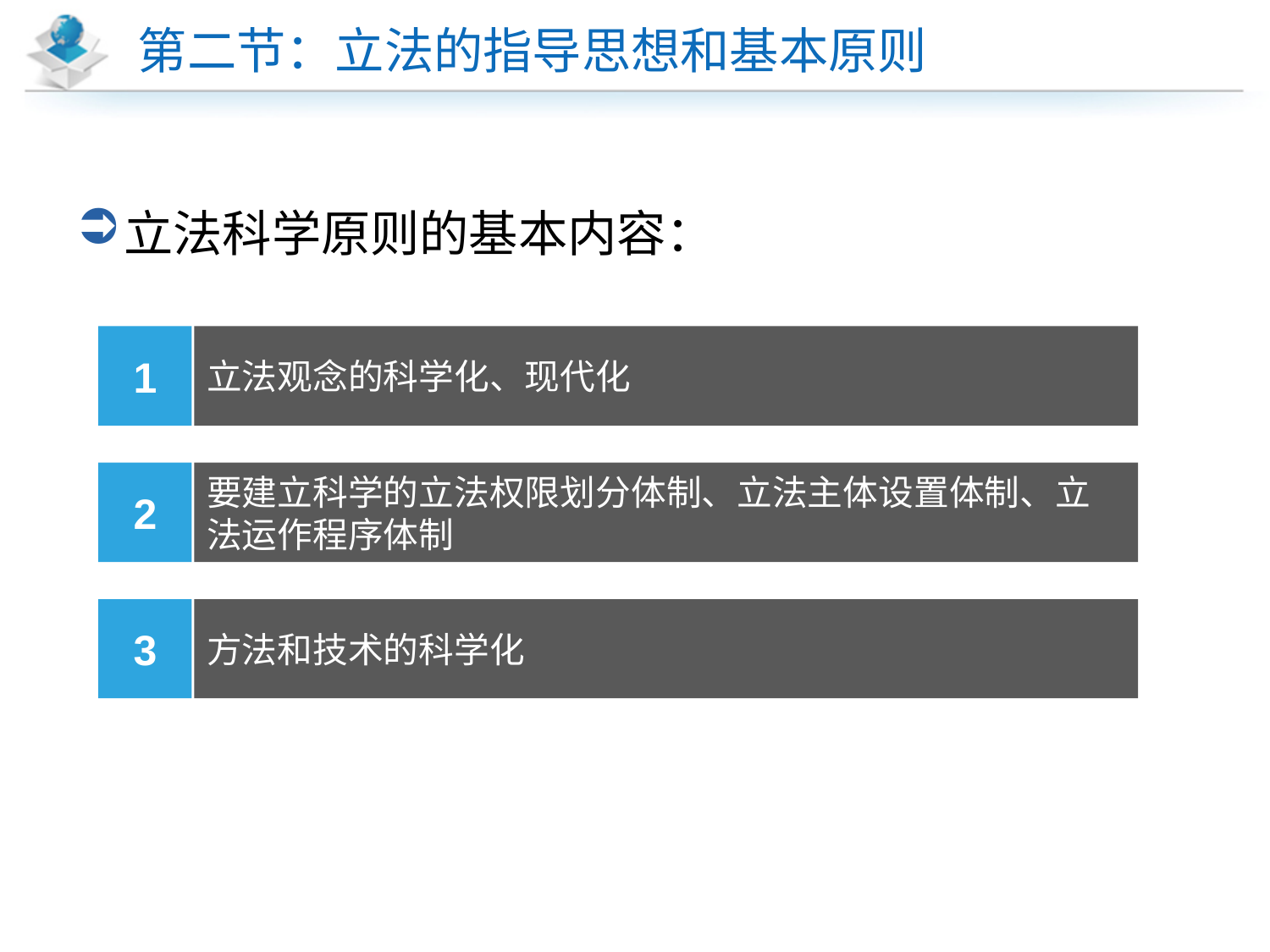

# 第二节：立法的指导思想和基本原则
立法科学原则的基本内容：
1
立法观念的科学化、现代化
2
要建立科学的立法权限划分体制、立法主体设置体制、立法运作程序体制
3
方法和技术的科学化